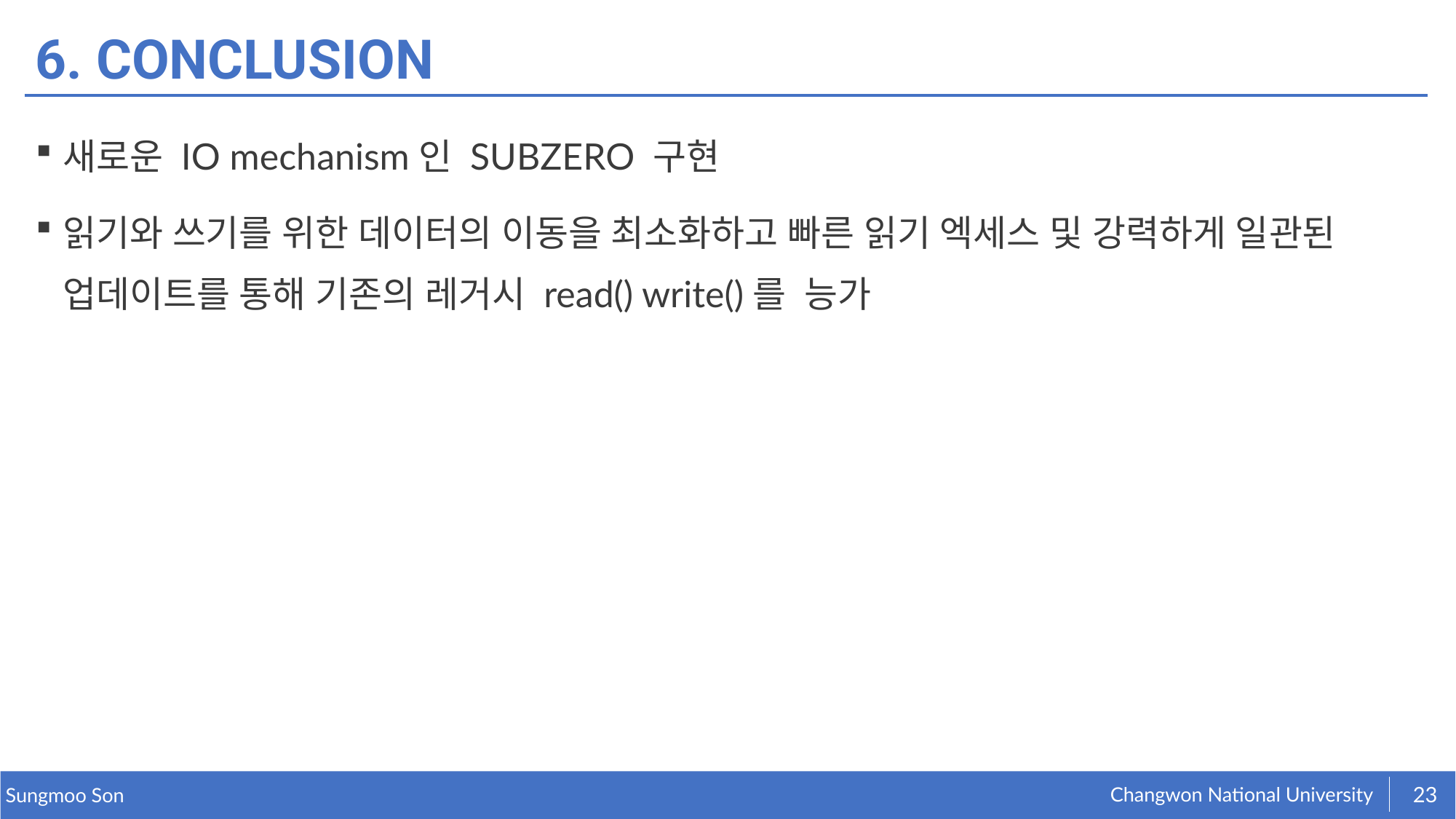

# 6. CONCLUSION
새로운 IO mechanism인 SUBZERO 구현
읽기와 쓰기를 위한 데이터의 이동을 최소화하고 빠른 읽기 엑세스 및 강력하게 일관된 업데이트를 통해 기존의 레거시 read() write()를  능가
23